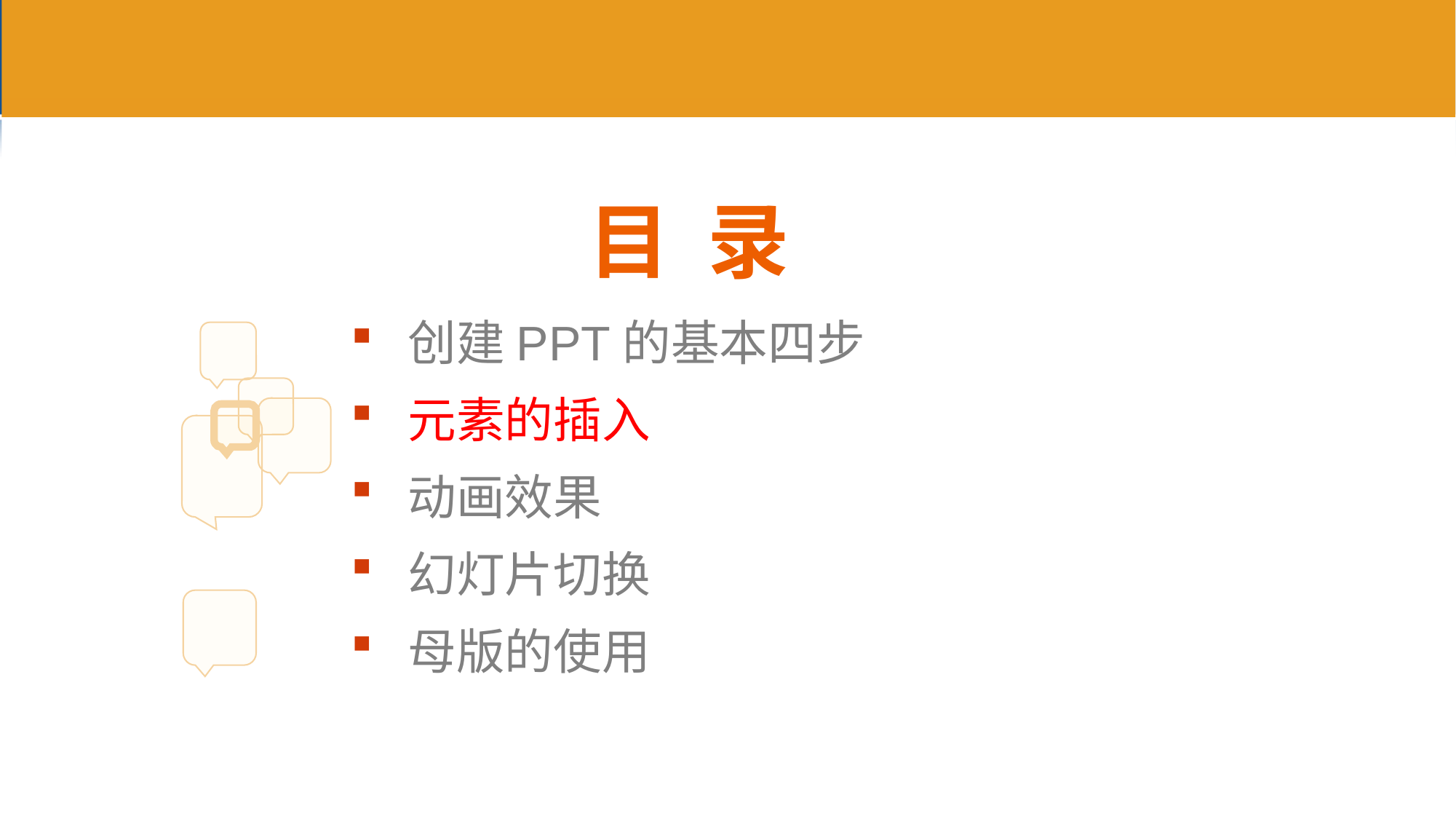

目  录
 创建PPT的基本四步
 元素的插入
 动画效果
 幻灯片切换
 母版的使用